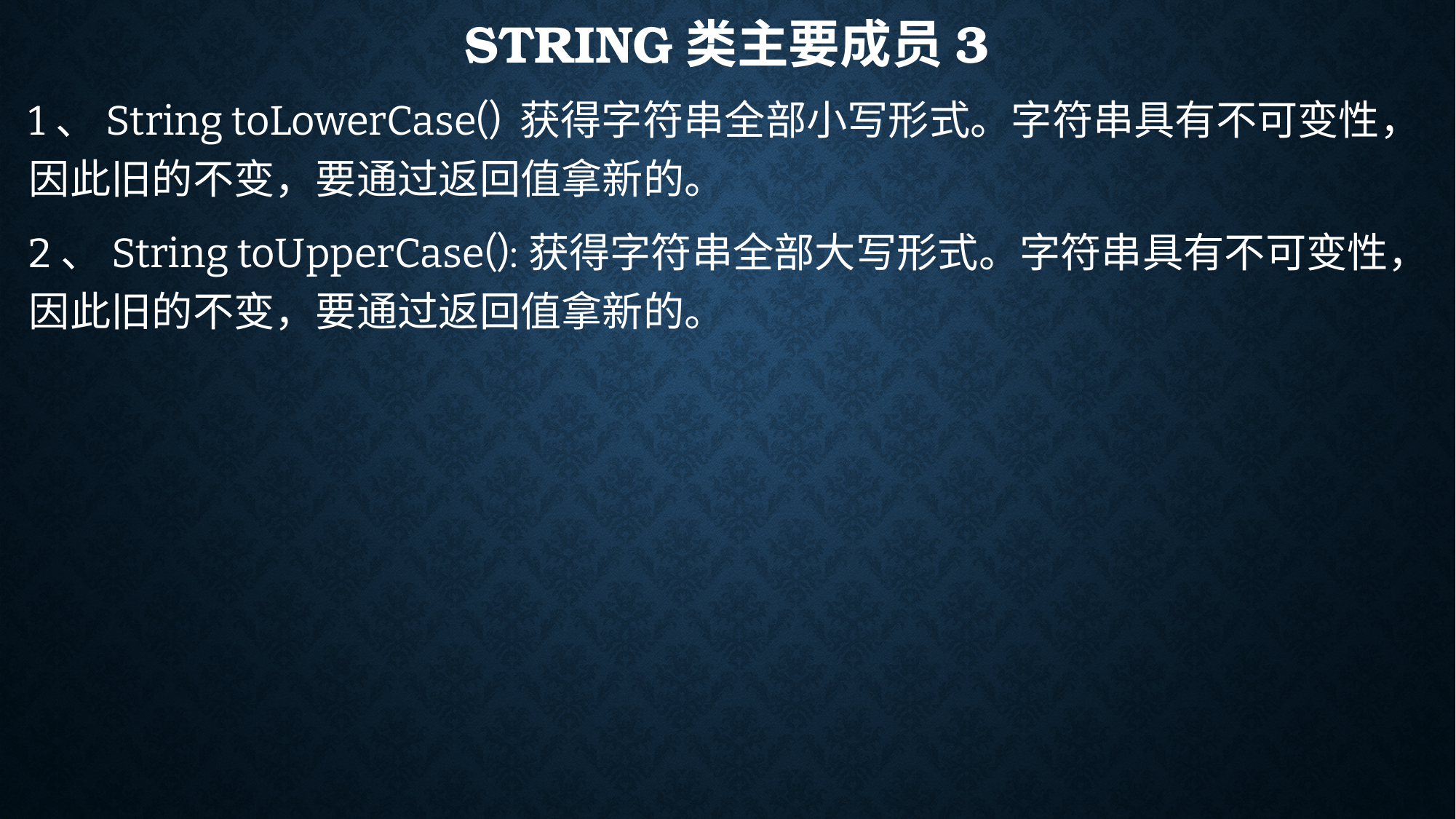

# String类主要成员3
1、String toLowerCase() 获得字符串全部小写形式。字符串具有不可变性，因此旧的不变，要通过返回值拿新的。
2、String toUpperCase():获得字符串全部大写形式。字符串具有不可变性，因此旧的不变，要通过返回值拿新的。